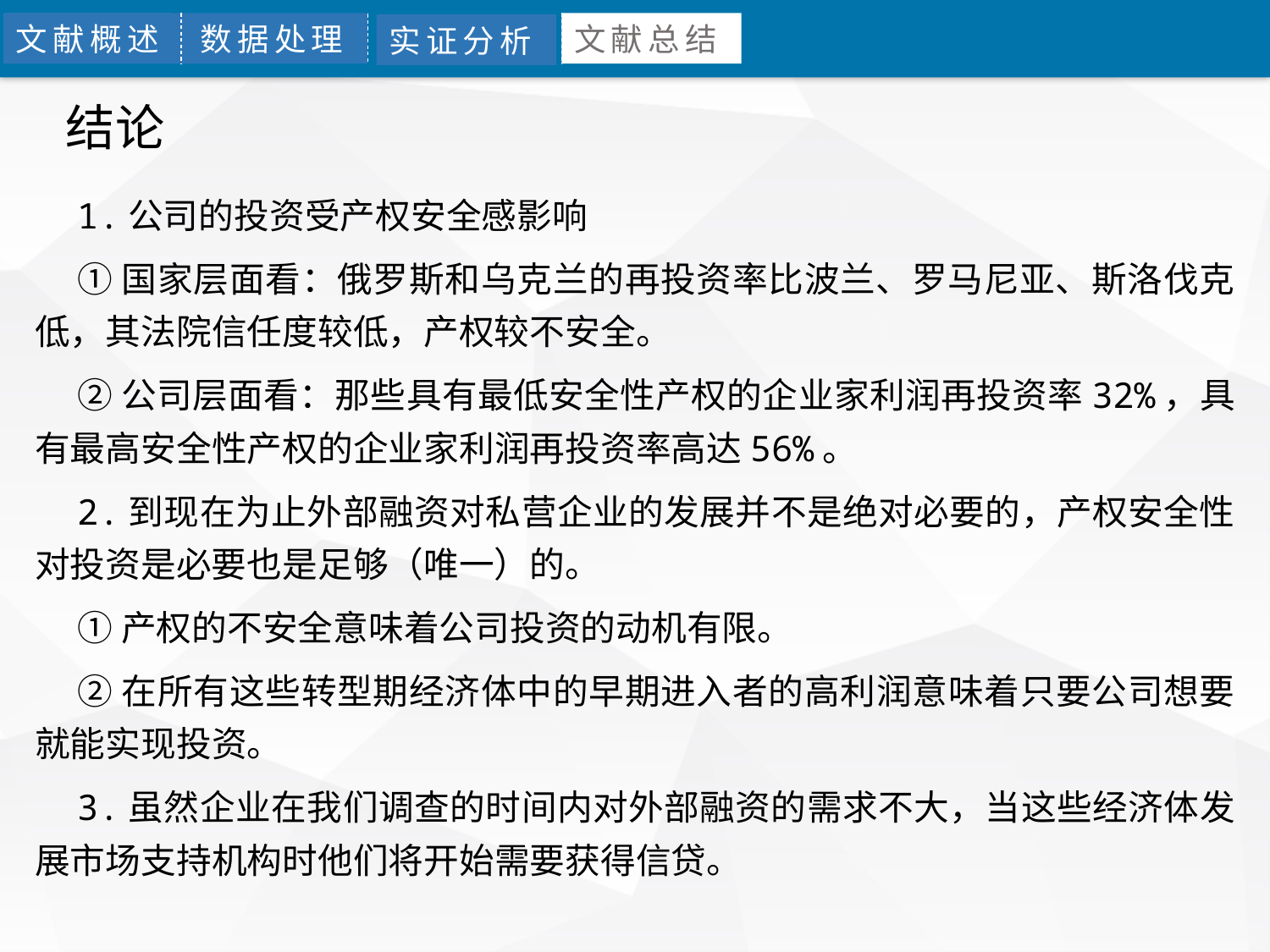

文献概述
数据处理
文献总结

实证分析
结论
1.公司的投资受产权安全感影响
①国家层面看：俄罗斯和乌克兰的再投资率比波兰、罗马尼亚、斯洛伐克低，其法院信任度较低，产权较不安全。
②公司层面看：那些具有最低安全性产权的企业家利润再投资率32%，具有最高安全性产权的企业家利润再投资率高达56%。
2.到现在为止外部融资对私营企业的发展并不是绝对必要的，产权安全性对投资是必要也是足够（唯一）的。
①产权的不安全意味着公司投资的动机有限。
②在所有这些转型期经济体中的早期进入者的高利润意味着只要公司想要就能实现投资。
3.虽然企业在我们调查的时间内对外部融资的需求不大，当这些经济体发展市场支持机构时他们将开始需要获得信贷。